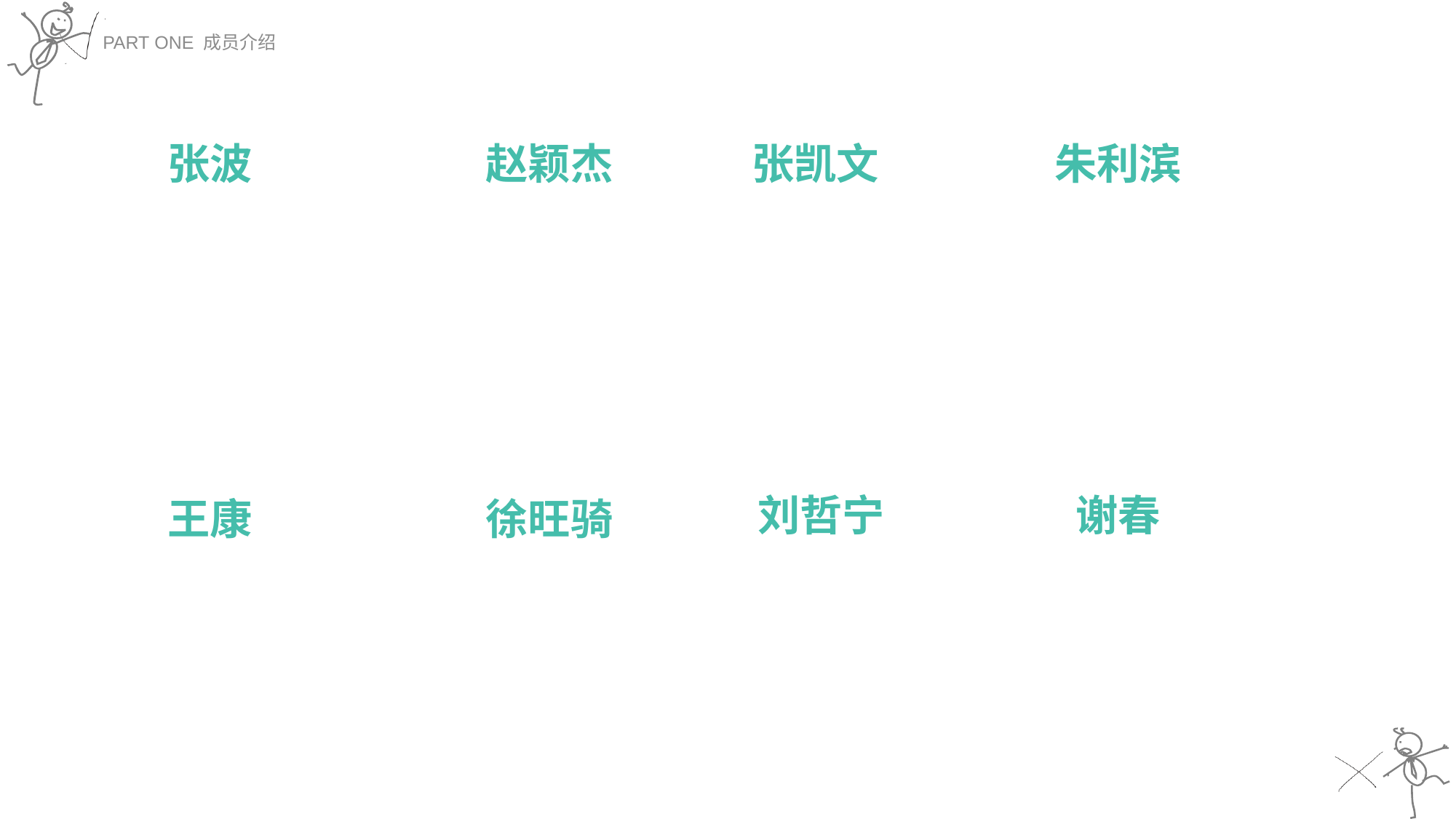

PART ONE 成员介绍
张波

赵颖杰

张凯文

朱利滨

徐旺骑
刘哲宁

谢春

王康